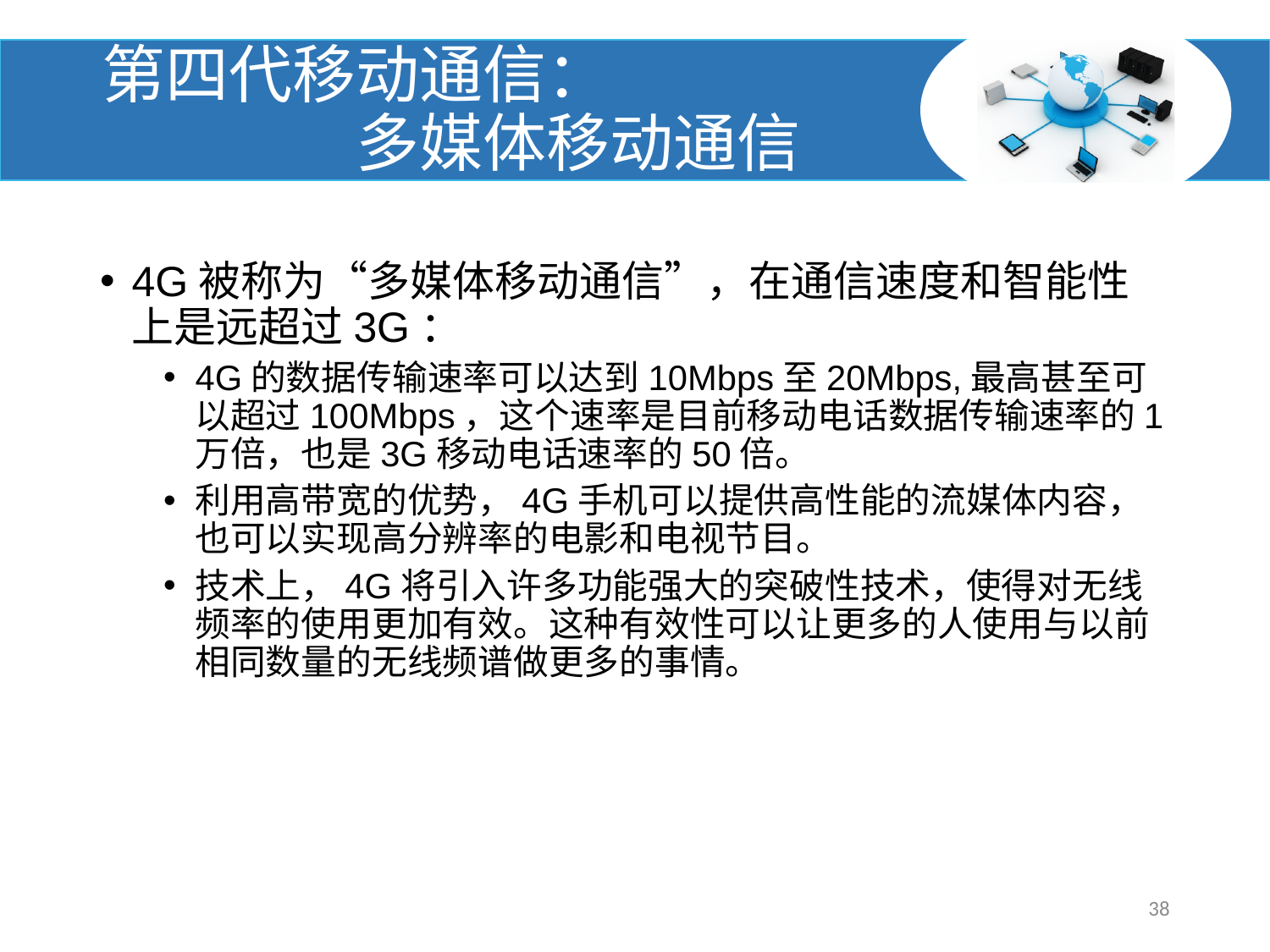

# 第四代移动通信： 多媒体移动通信
4G被称为“多媒体移动通信”，在通信速度和智能性上是远超过3G：
4G的数据传输速率可以达到10Mbps至20Mbps,最高甚至可以超过100Mbps，这个速率是目前移动电话数据传输速率的1万倍，也是3G移动电话速率的50倍。
利用高带宽的优势，4G手机可以提供高性能的流媒体内容，也可以实现高分辨率的电影和电视节目。
技术上，4G将引入许多功能强大的突破性技术，使得对无线频率的使用更加有效。这种有效性可以让更多的人使用与以前相同数量的无线频谱做更多的事情。

38